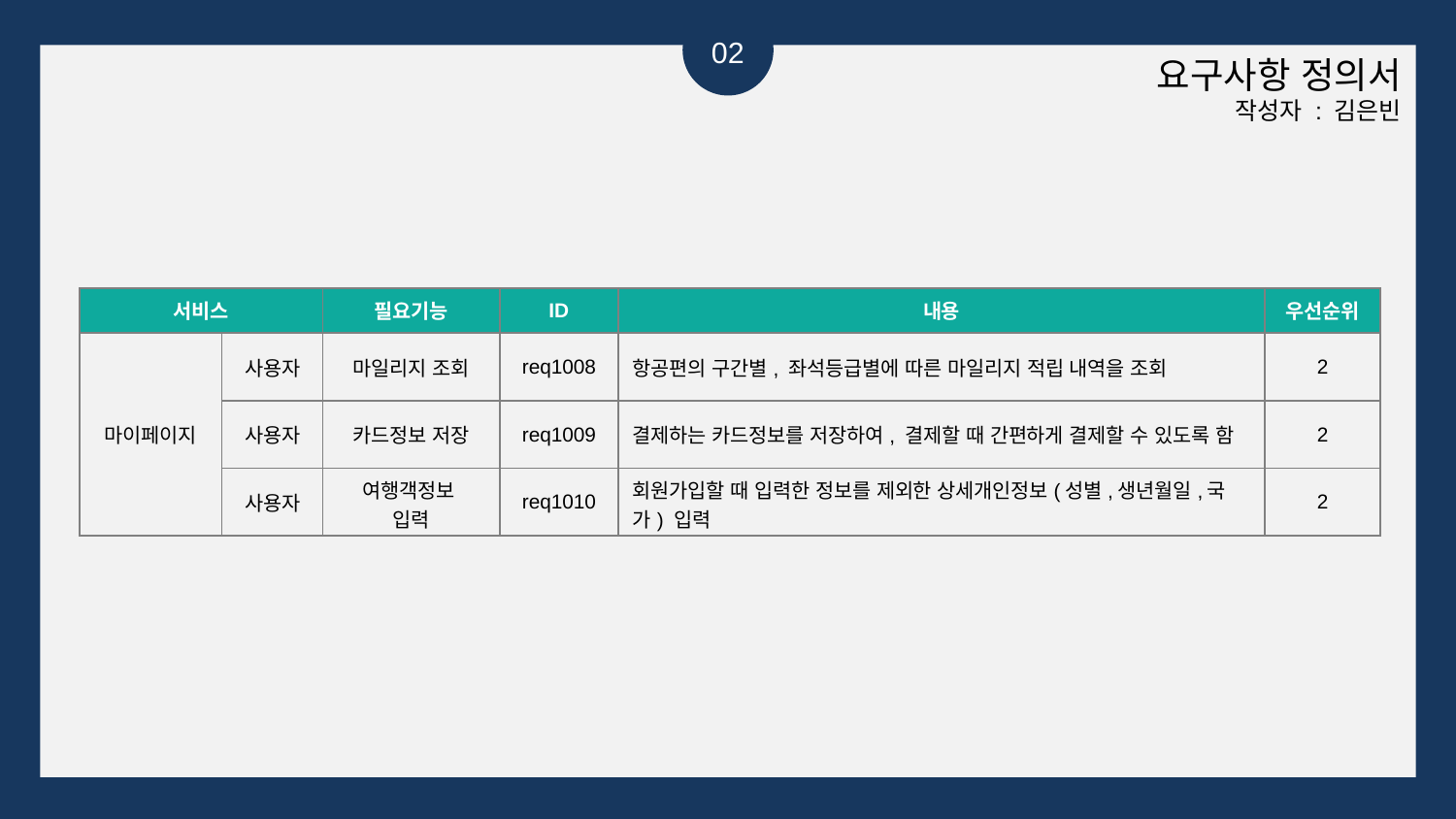

02
요구사항 정의서
작성자 : 김은빈

| 서비스 |  | 필요기능 | ID | 내용 | 우선순위 |
| --- | --- | --- | --- | --- | --- |
| 마이페이지 | 사용자 | 마일리지 조회 | req1008 | 항공편의 구간별, 좌석등급별에 따른 마일리지 적립 내역을 조회 | 2 |
|  | 사용자 | 카드정보 저장 | req1009 | 결제하는 카드정보를 저장하여, 결제할 때 간편하게 결제할 수 있도록 함 | 2 |
|  | 사용자 | 여행객정보 입력 | req1010 | 회원가입할 때 입력한 정보를 제외한 상세개인정보(성별,생년월일,국가) 입력 | 2 |